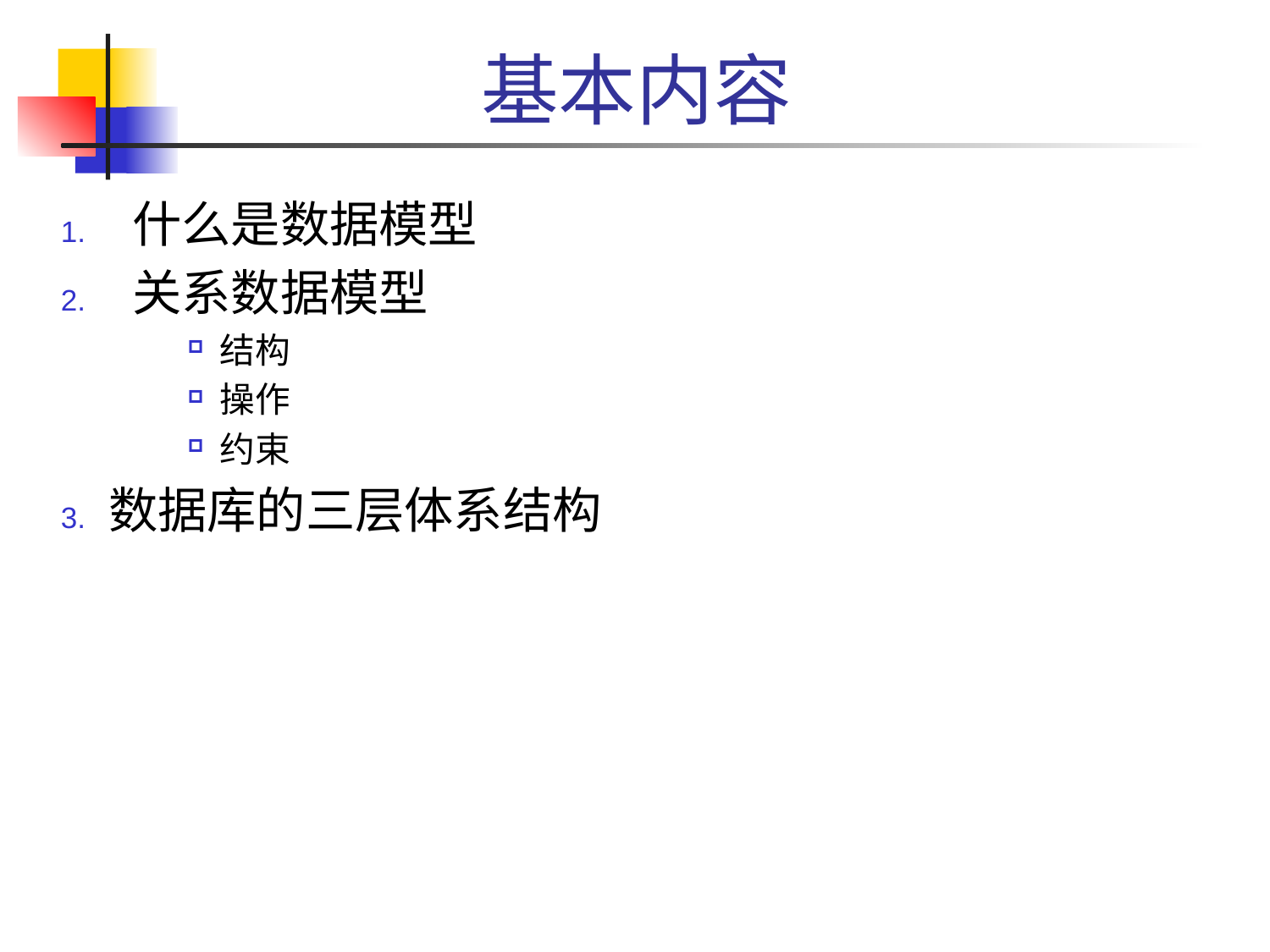

# 基本内容
什么是数据模型
关系数据模型
结构
操作
约束
数据库的三层体系结构